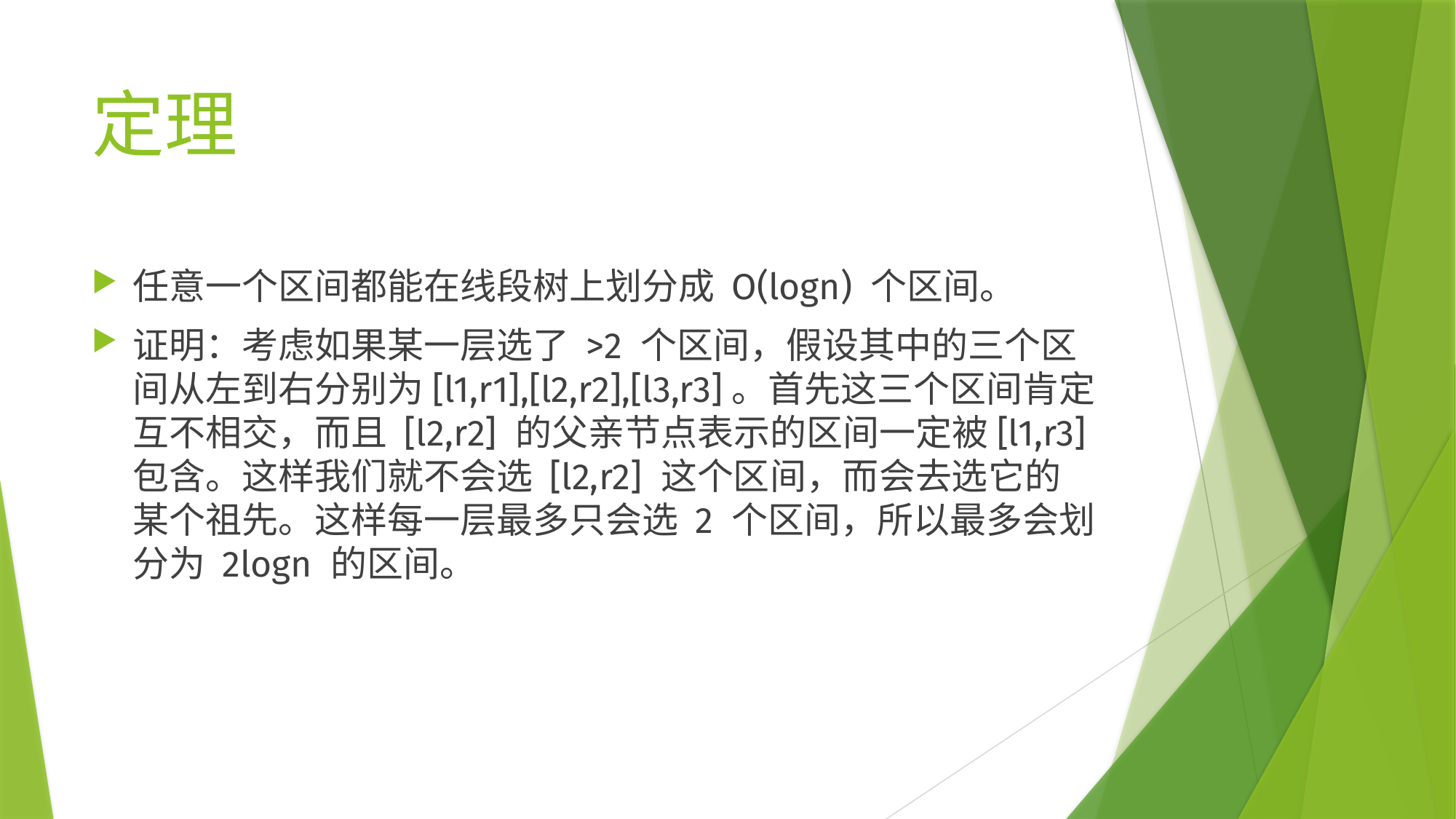

# 定理
任意一个区间都能在线段树上划分成 O(logn) 个区间。
证明：考虑如果某一层选了 >2 个区间，假设其中的三个区间从左到右分别为[l1,r1],[l2,r2],[l3,r3]。首先这三个区间肯定互不相交，而且 [l2,r2] 的父亲节点表示的区间一定被[l1,r3] 包含。这样我们就不会选 [l2,r2] 这个区间，而会去选它的某个祖先。这样每一层最多只会选 2 个区间，所以最多会划分为 2logn 的区间。